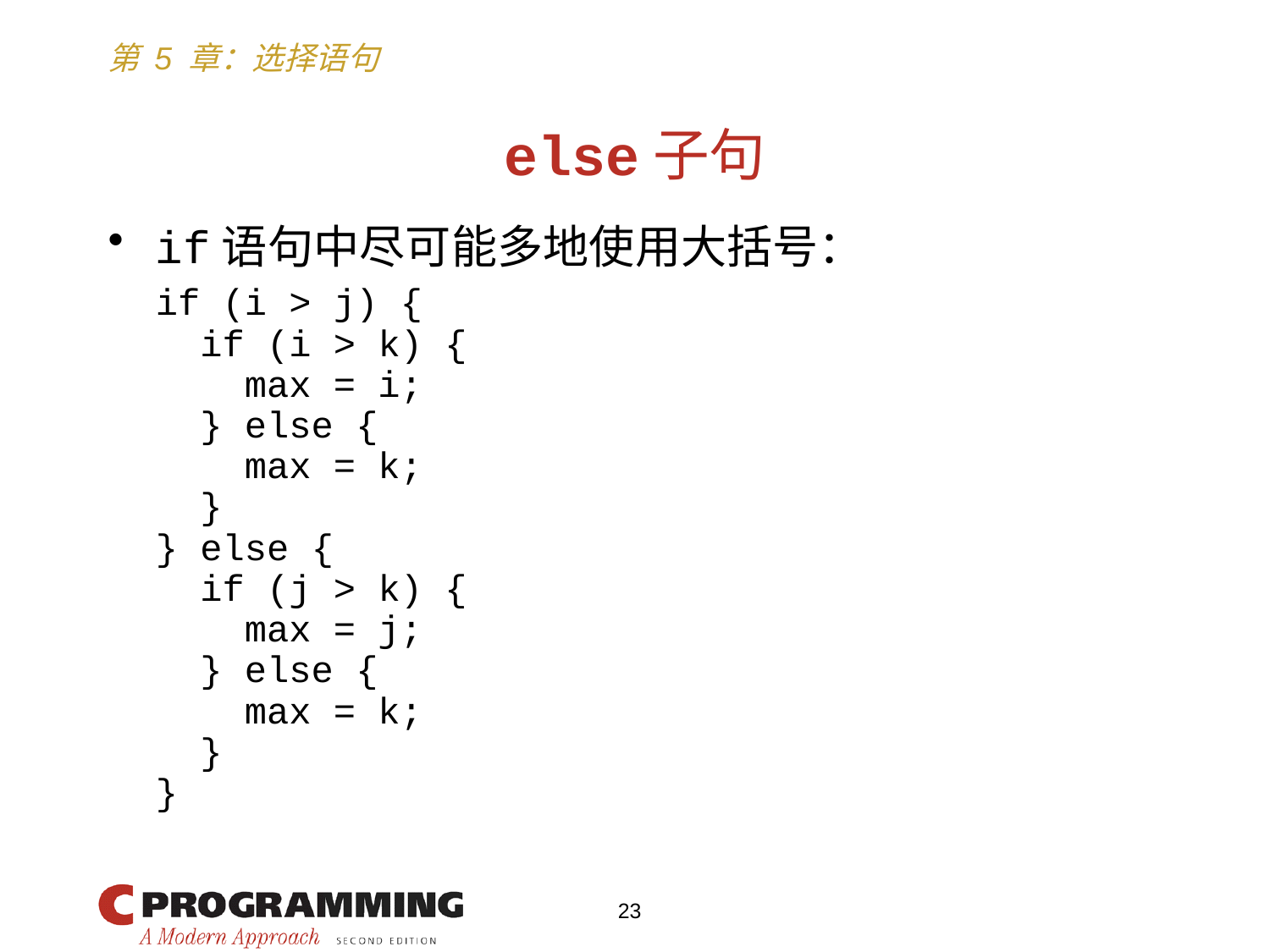

# else子句
if语句中尽可能多地使用大括号：
	if (i > j) {
	  if (i > k) {
	    max = i;
	  } else {
	    max = k;
	  }
	} else {
	  if (j > k) {
	    max = j;
	  } else {
	    max = k;
	  }
	}
23